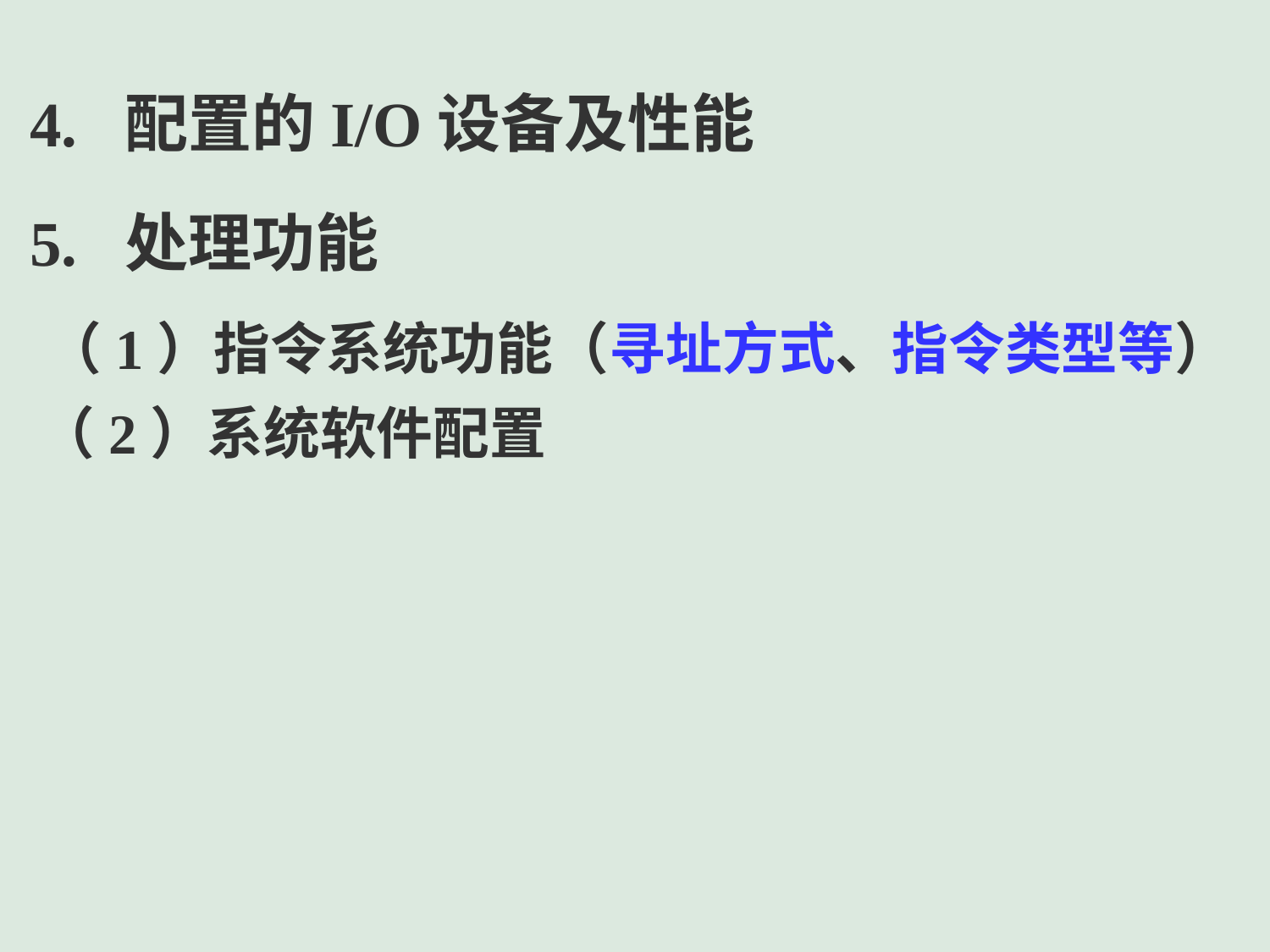

4.  配置的I/O设备及性能
 5.  处理功能
 （1）指令系统功能（寻址方式、指令类型等）
 （2）系统软件配置
54